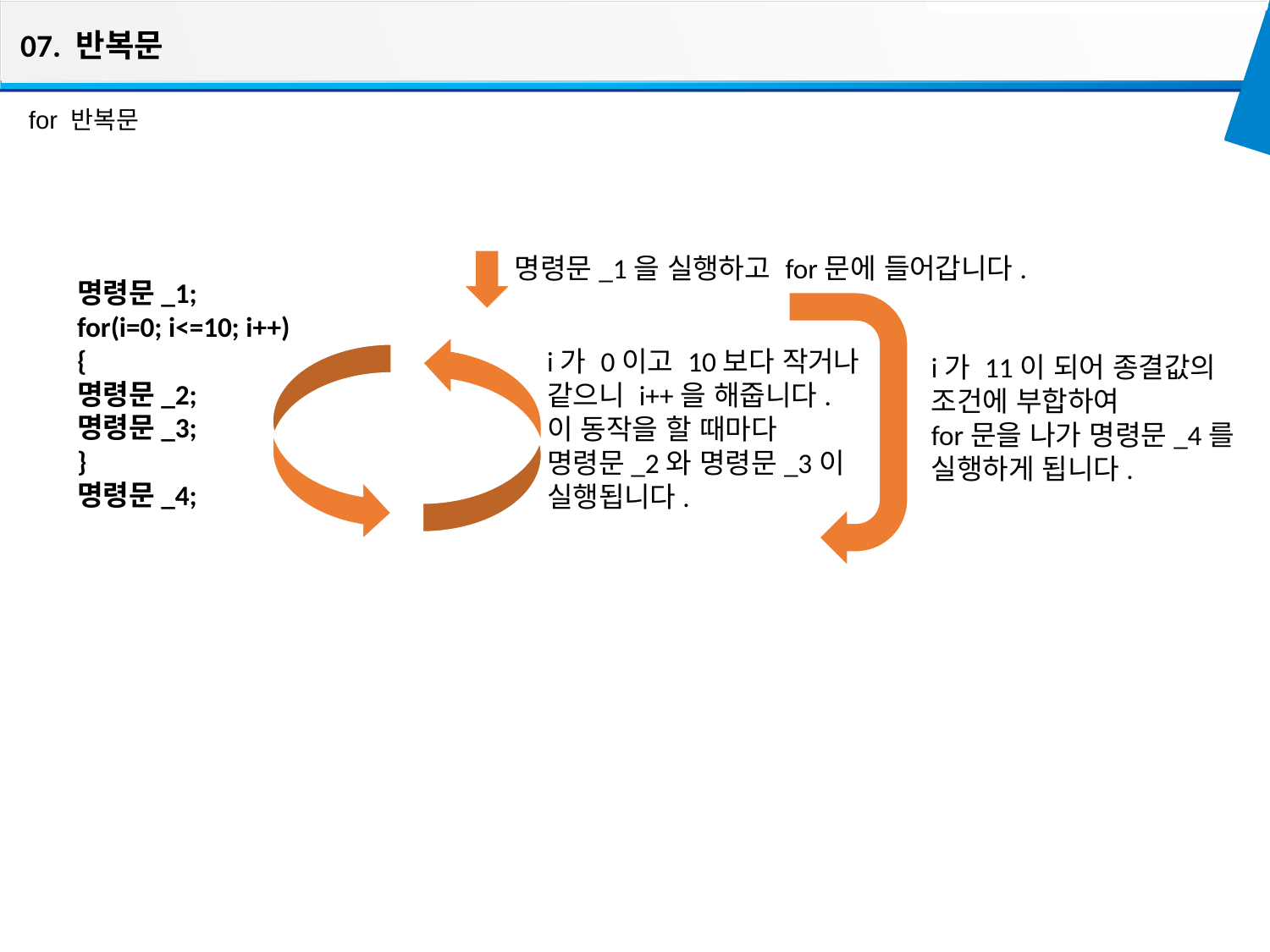

07. 반복문

for 반복문
명령문_1을 실행하고 for문에 들어갑니다.

명령문_1;
for(i=0; i<=10; i++)
{
명령문_2;
명령문_3;
}
명령문_4;

i가 0이고 10보다 작거나
같으니 i++을 해줍니다.
이 동작을 할 때마다
명령문_2와 명령문_3이
실행됩니다.

i가 11이 되어 종결값의
조건에 부합하여
for문을 나가 명령문_4를
실행하게 됩니다.